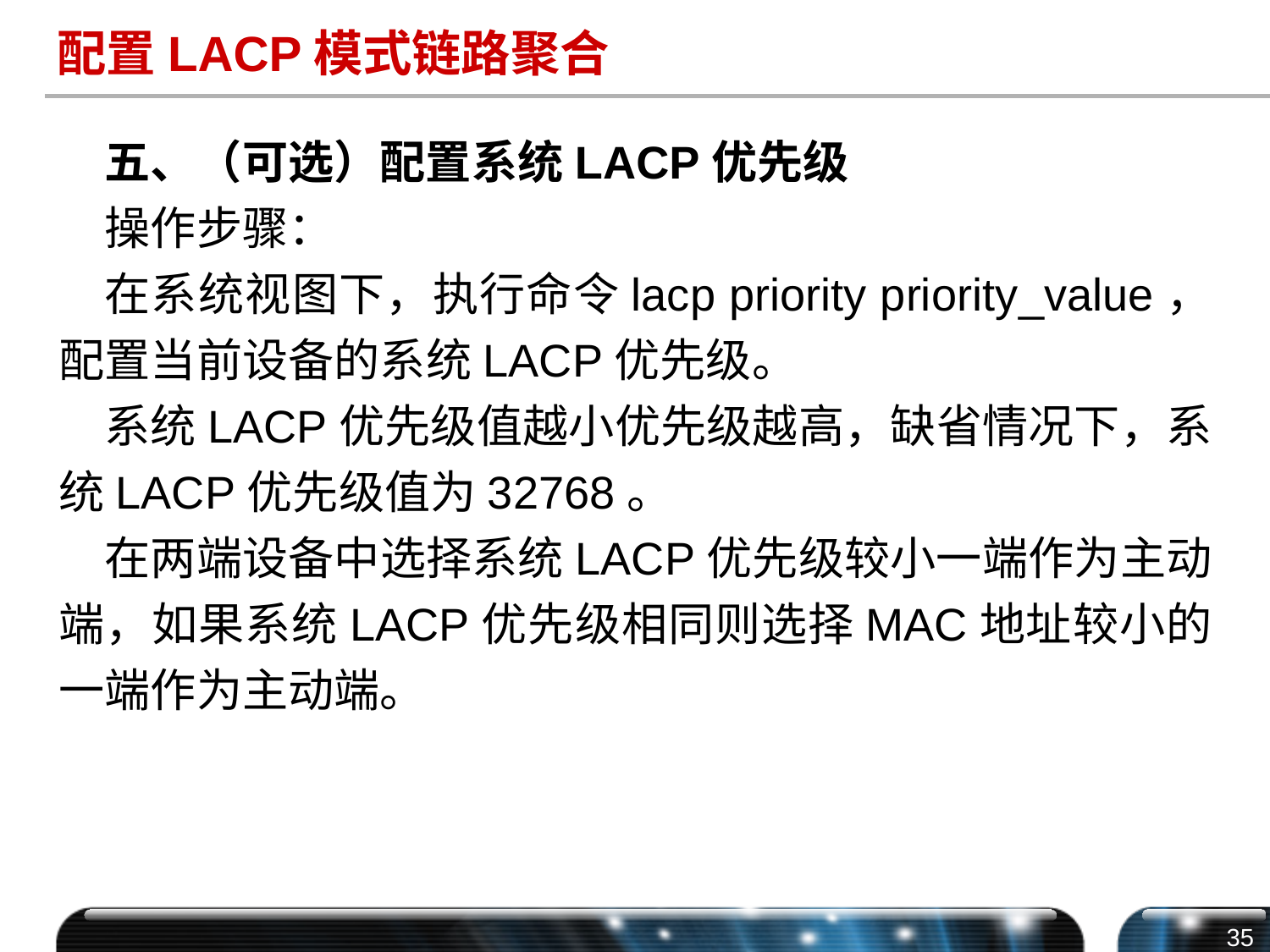

# 配置LACP模式链路聚合
五、（可选）配置系统LACP优先级
操作步骤：
在系统视图下，执行命令lacp priority priority_value，配置当前设备的系统LACP优先级。
系统LACP优先级值越小优先级越高，缺省情况下，系统LACP优先级值为32768。
在两端设备中选择系统LACP优先级较小一端作为主动端，如果系统LACP优先级相同则选择MAC地址较小的一端作为主动端。